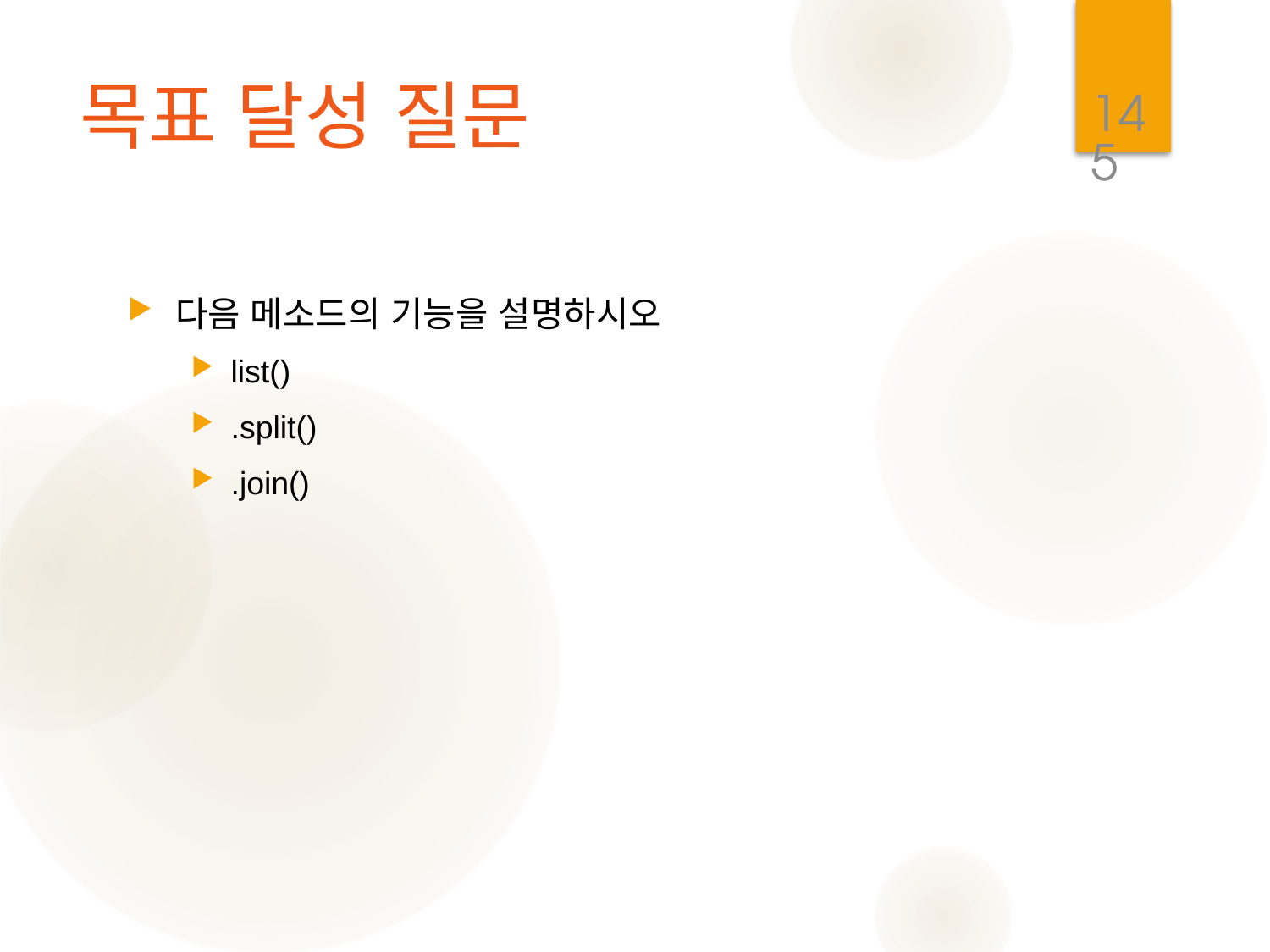

145
# 목표 달성 질문
다음 메소드의 기능을 설명하시오
list()
.split()
.join()